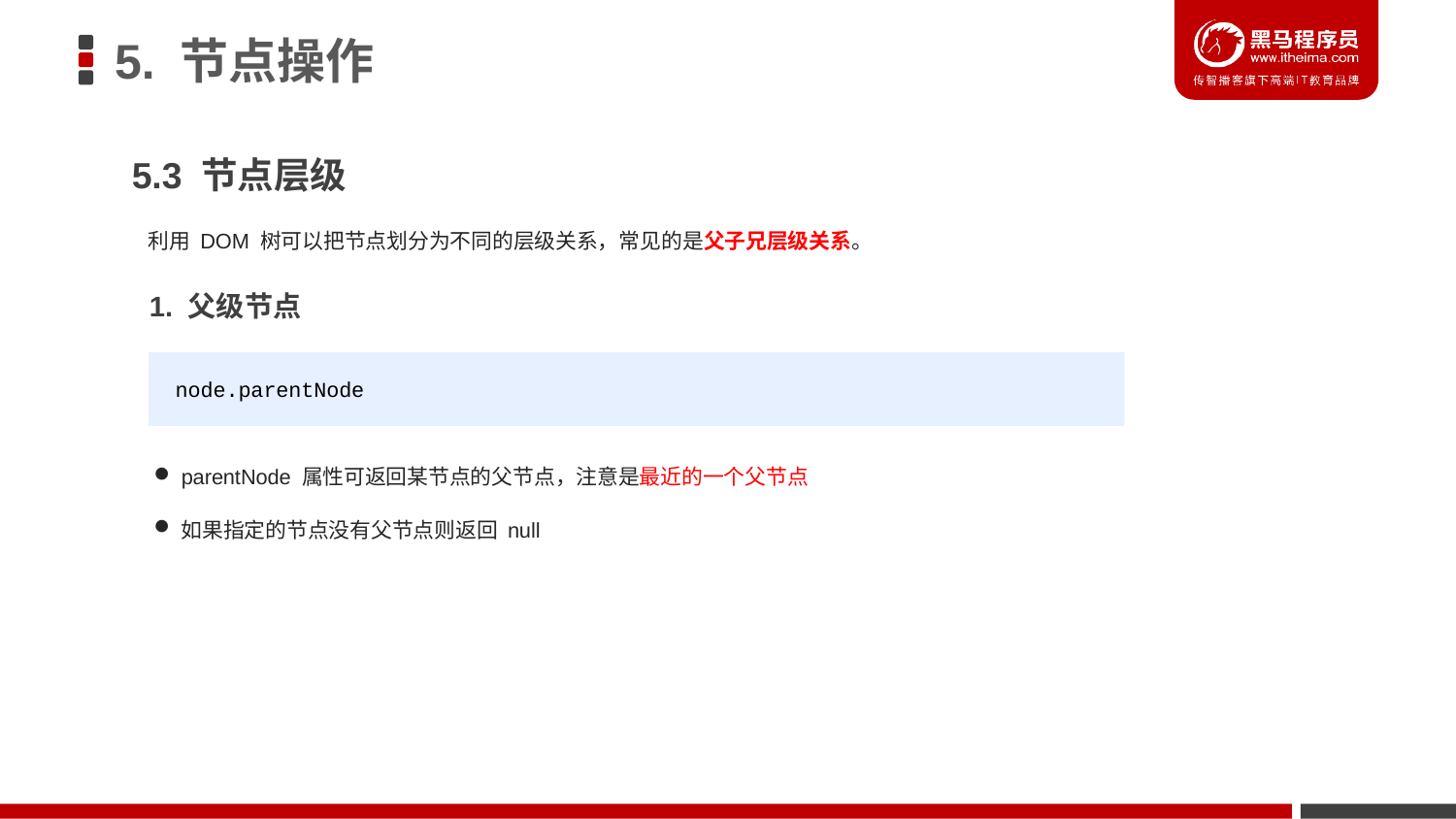

# 5. 节点操作
5.3 节点层级
利用 DOM 树可以把节点划分为不同的层级关系，常见的是父子兄层级关系。
1. 父级节点
 node.parentNode
parentNode 属性可返回某节点的父节点，注意是最近的一个父节点
如果指定的节点没有父节点则返回 null